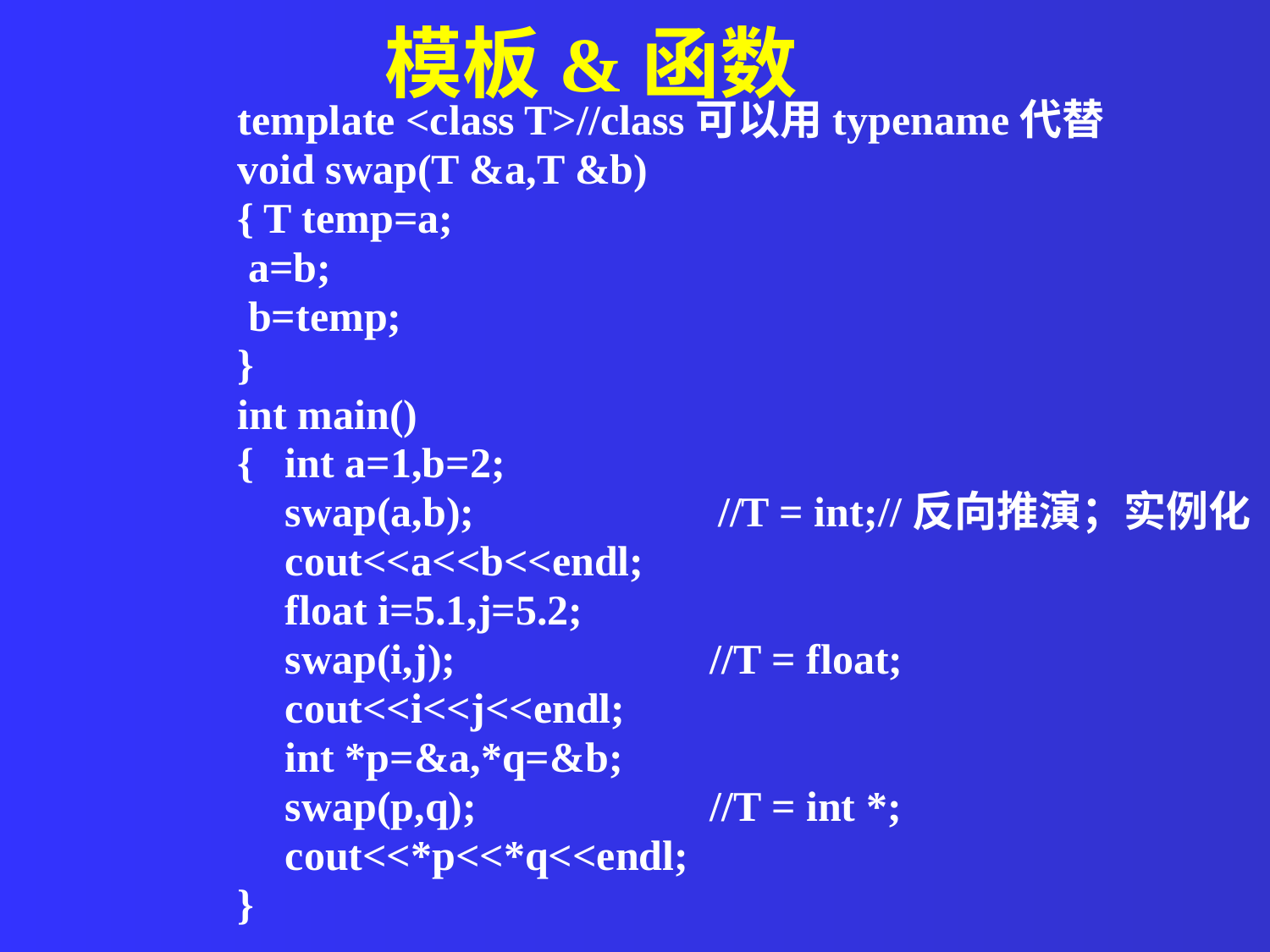

模板&函数
template <class T>//class可以用typename代替
void swap(T &a,T &b)
{ T temp=a;
 a=b;
 b=temp;
}
int main()
{	int a=1,b=2;
	swap(a,b);                       //T = int;//反向推演；实例化
	cout<<a<<b<<endl;
	float i=5.1,j=5.2;
	swap(i,j);                        //T = float;
	cout<<i<<j<<endl;
	int *p=&a,*q=&b;
	swap(p,q);                      //T = int *;
	cout<<*p<<*q<<endl;
}